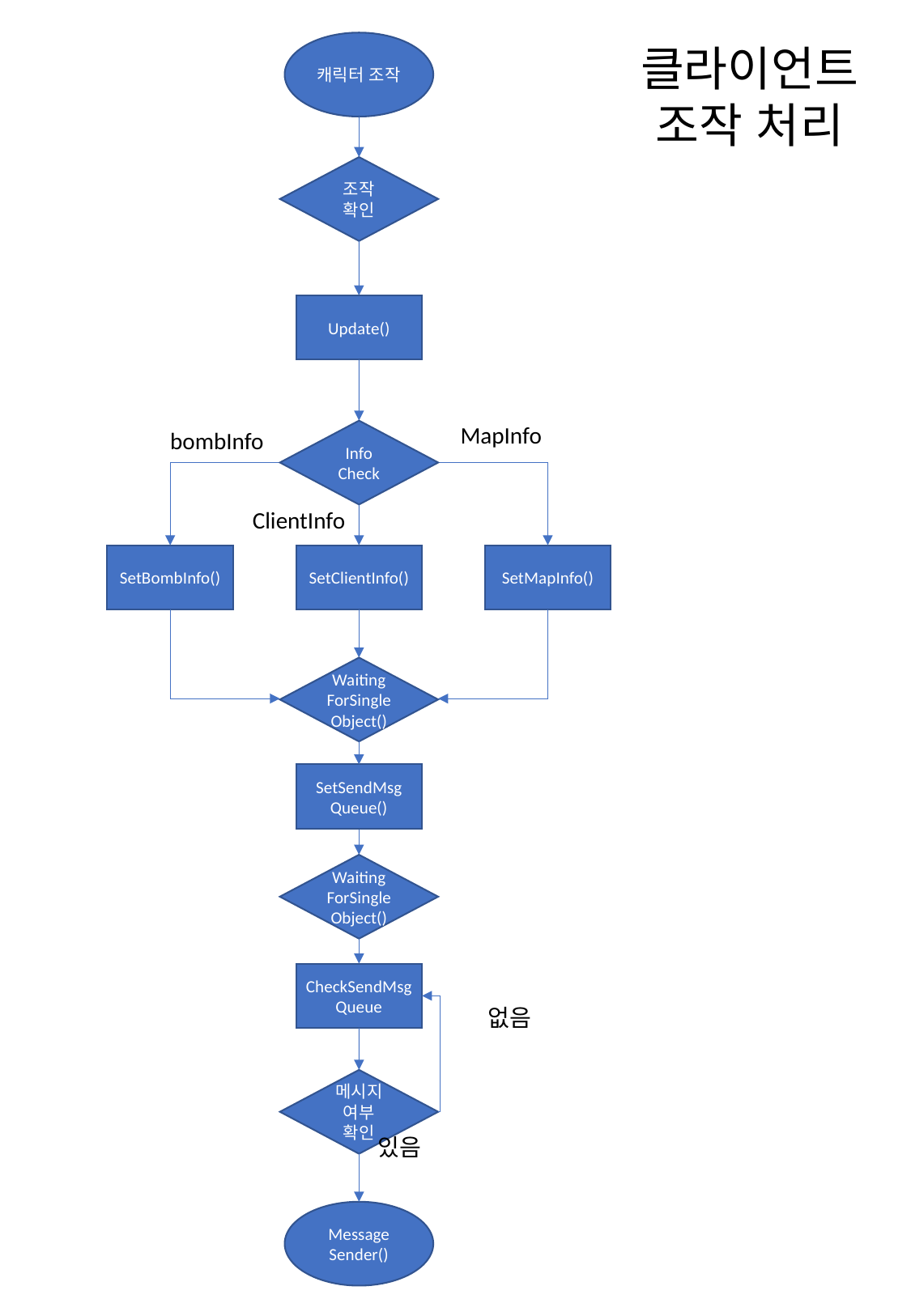

캐릭터 조작
클라이언트
조작 처리
조작 확인
Update()
MapInfo
bombInfo
Info Check
ClientInfo
SetBombInfo()
SetClientInfo()
SetMapInfo()
Waiting
ForSingleObject()
SetSendMsg
Queue()
Waiting
ForSingleObject()
CheckSendMsg
Queue
없음
메시지 여부 확인
있음
Message
Sender()